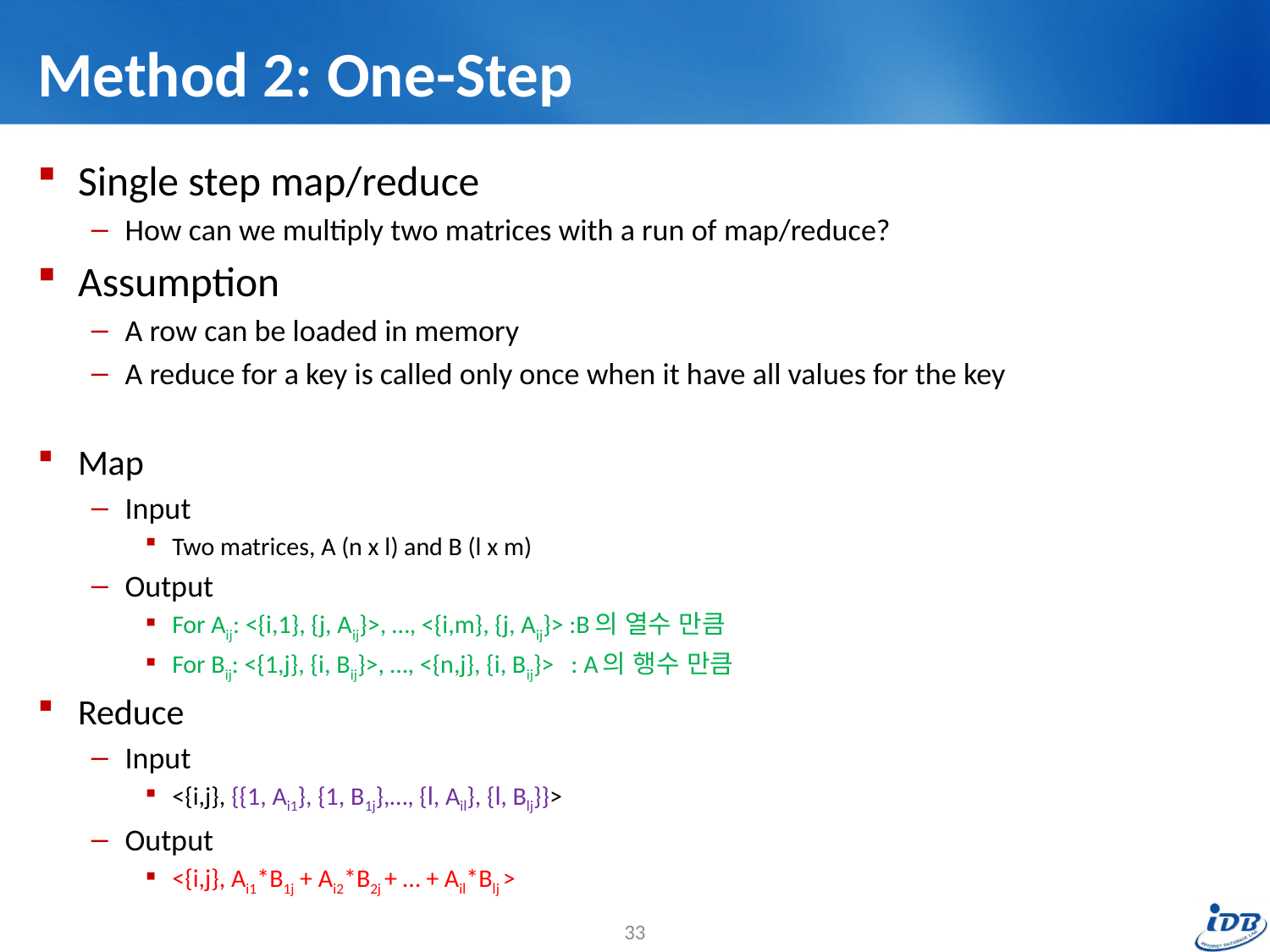

# Method 2: One-Step
Single step map/reduce
How can we multiply two matrices with a run of map/reduce?
Assumption
A row can be loaded in memory
A reduce for a key is called only once when it have all values for the key

Map
Input
Two matrices, A (n x l) and B (l x m)
Output
For Aij: <{i,1}, {j, Aij}>, …, <{i,m}, {j, Aij}> :B의 열수 만큼
For Bij: <{1,j}, {i, Bij}>, …, <{n,j}, {i, Bij}>   : A의 행수 만큼
Reduce
Input
<{i,j}, {{1, Ai1}, {1, B1j},…, {l, Ail}, {l, Blj}}>
Output
<{i,j}, Ai1*B1j + Ai2*B2j + … + Ail*Blj >

33